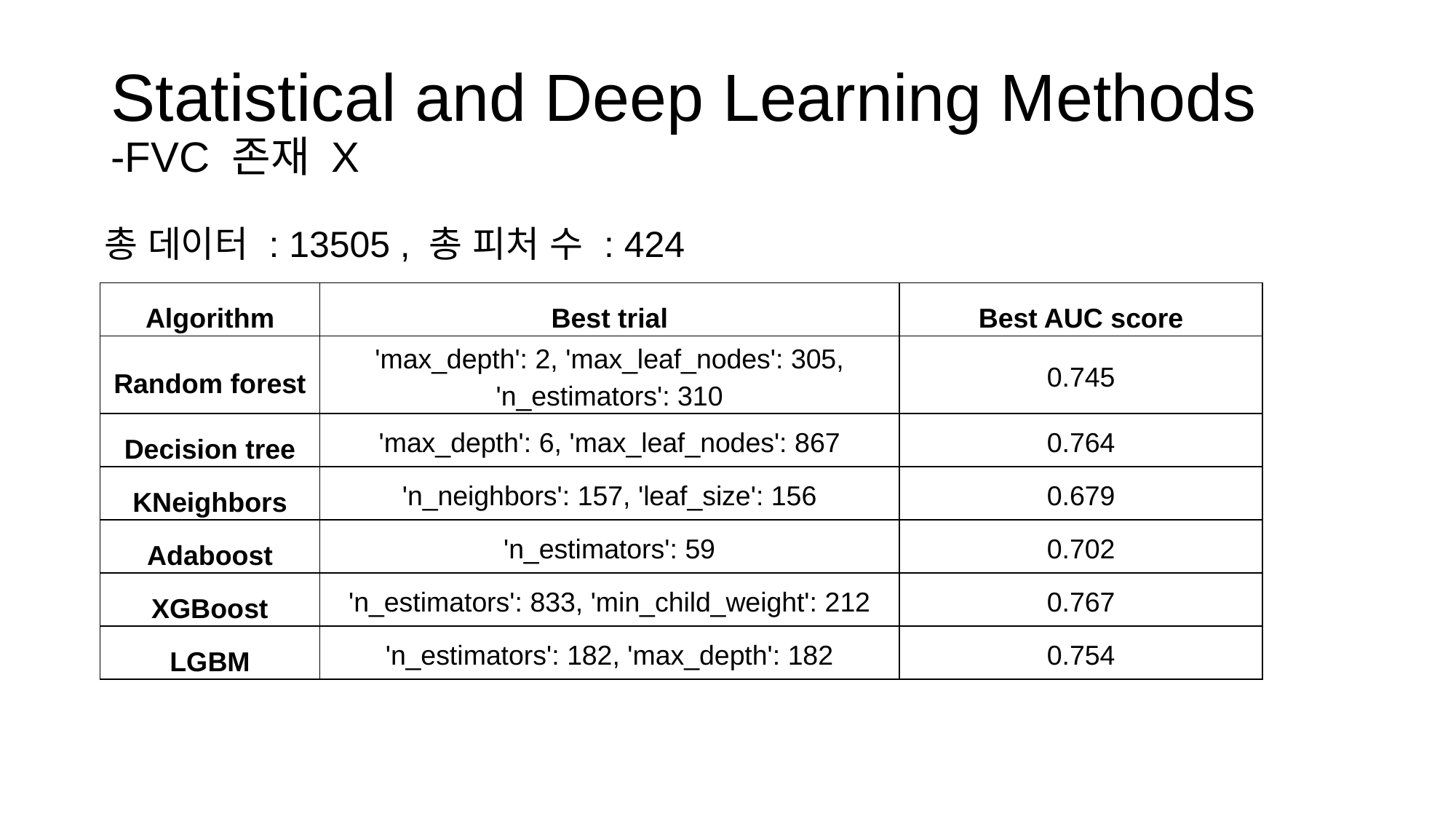

# Statistical and Deep Learning Methods -FVC 존재 X
총 데이터 : 13505 , 총 피처 수 : 424
| Algorithm | Best trial | Best AUC score |
| --- | --- | --- |
| Random forest | 'max\_depth': 2, 'max\_leaf\_nodes': 305, 'n\_estimators': 310 | 0.745 |
| Decision tree | 'max\_depth': 6, 'max\_leaf\_nodes': 867 | 0.764 |
| KNeighbors | 'n\_neighbors': 157, 'leaf\_size': 156 | 0.679 |
| Adaboost | 'n\_estimators': 59 | 0.702 |
| XGBoost | 'n\_estimators': 833, 'min\_child\_weight': 212 | 0.767 |
| LGBM | 'n\_estimators': 182, 'max\_depth': 182 | 0.754 |